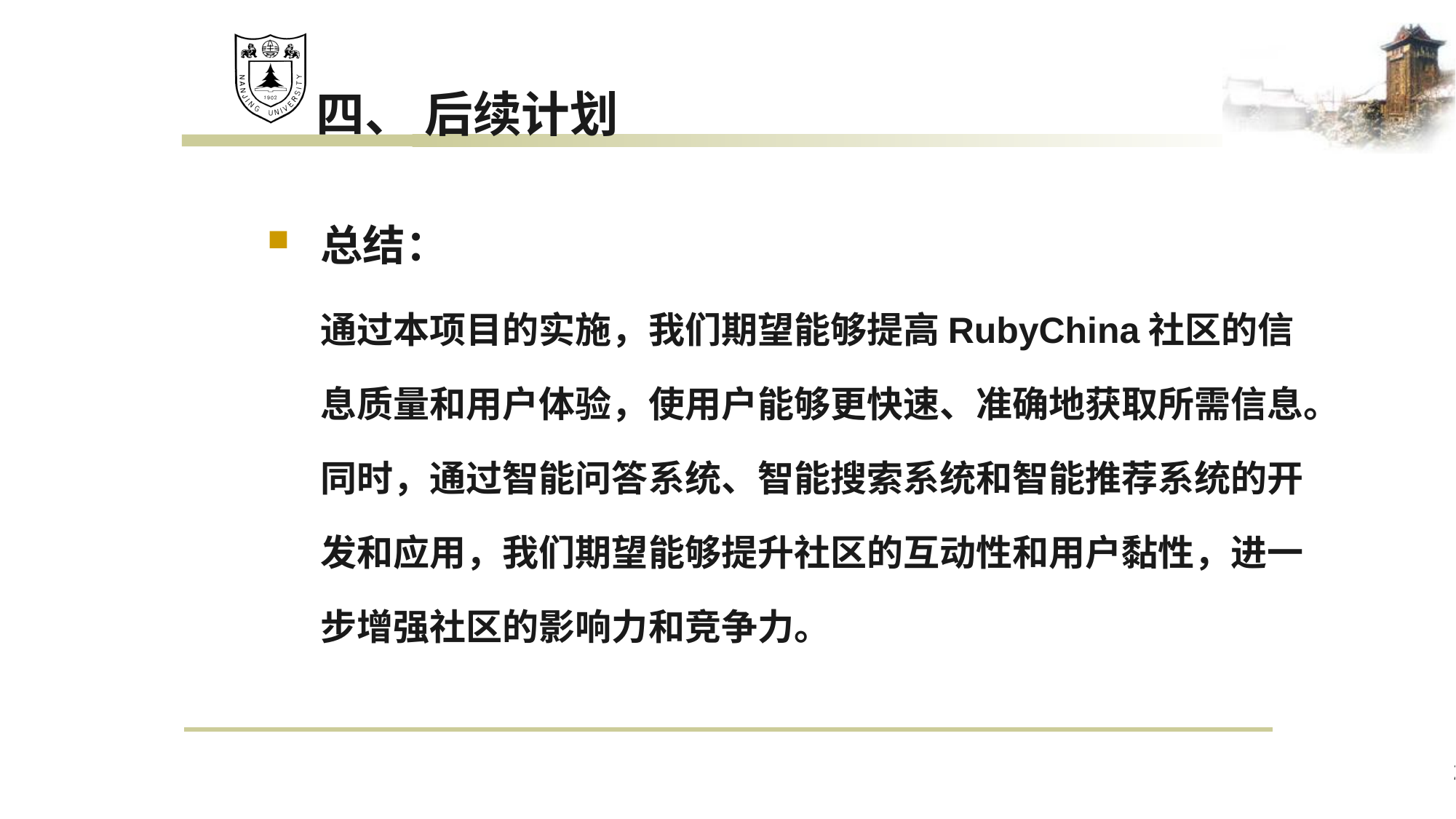

# 四、 后续计划
总结：
通过本项目的实施，我们期望能够提高RubyChina社区的信息质量和用户体验，使用户能够更快速、准确地获取所需信息。同时，通过智能问答系统、智能搜索系统和智能推荐系统的开发和应用，我们期望能够提升社区的互动性和用户黏性，进一步增强社区的影响力和竞争力。

22